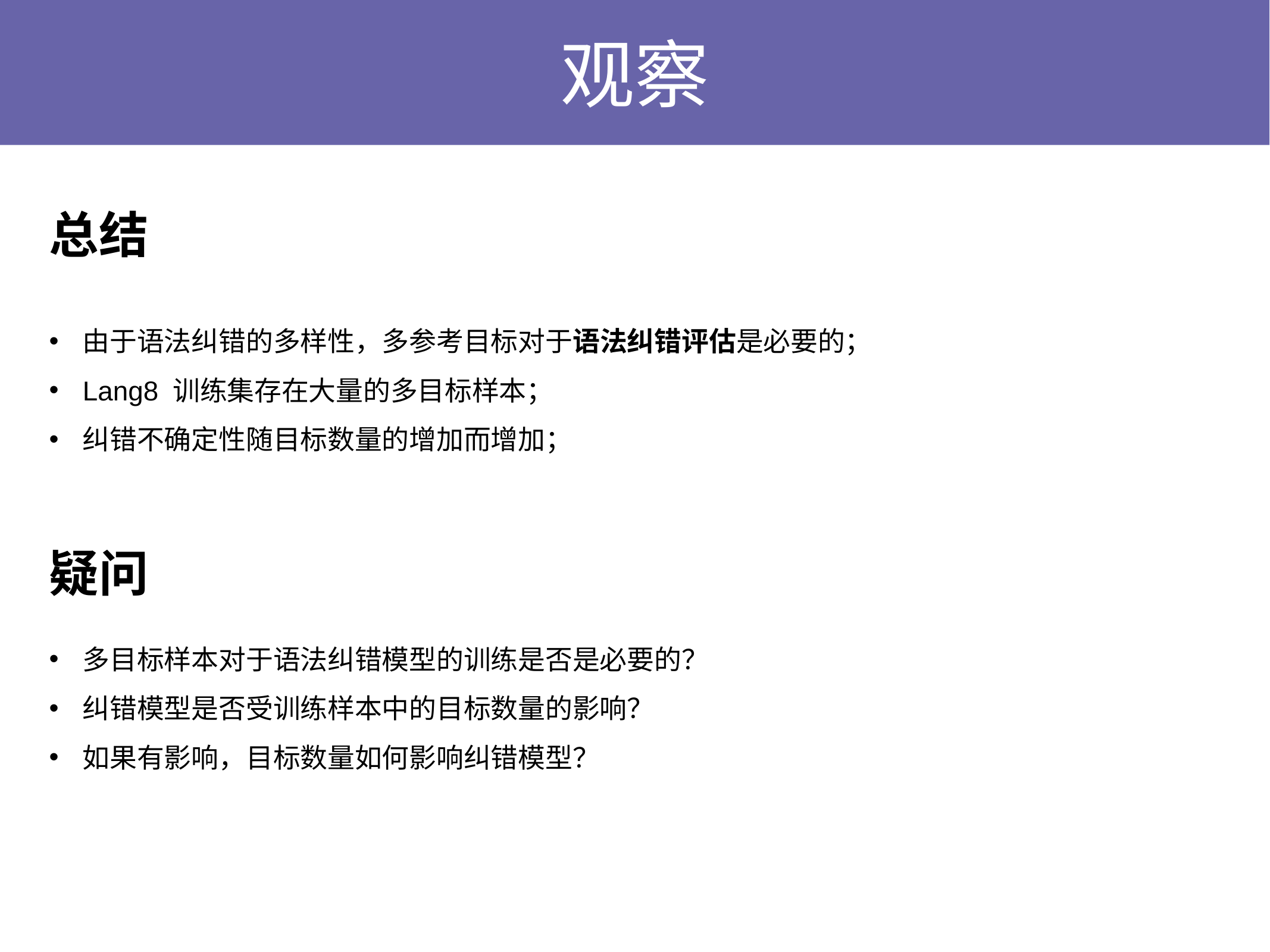

观察
总结
由于语法纠错的多样性，多参考目标对于语法纠错评估是必要的；
Lang8 训练集存在大量的多目标样本；
纠错不确定性随目标数量的增加而增加；

疑问
多目标样本对于语法纠错模型的训练是否是必要的？
纠错模型是否受训练样本中的目标数量的影响？
如果有影响，目标数量如何影响纠错模型？